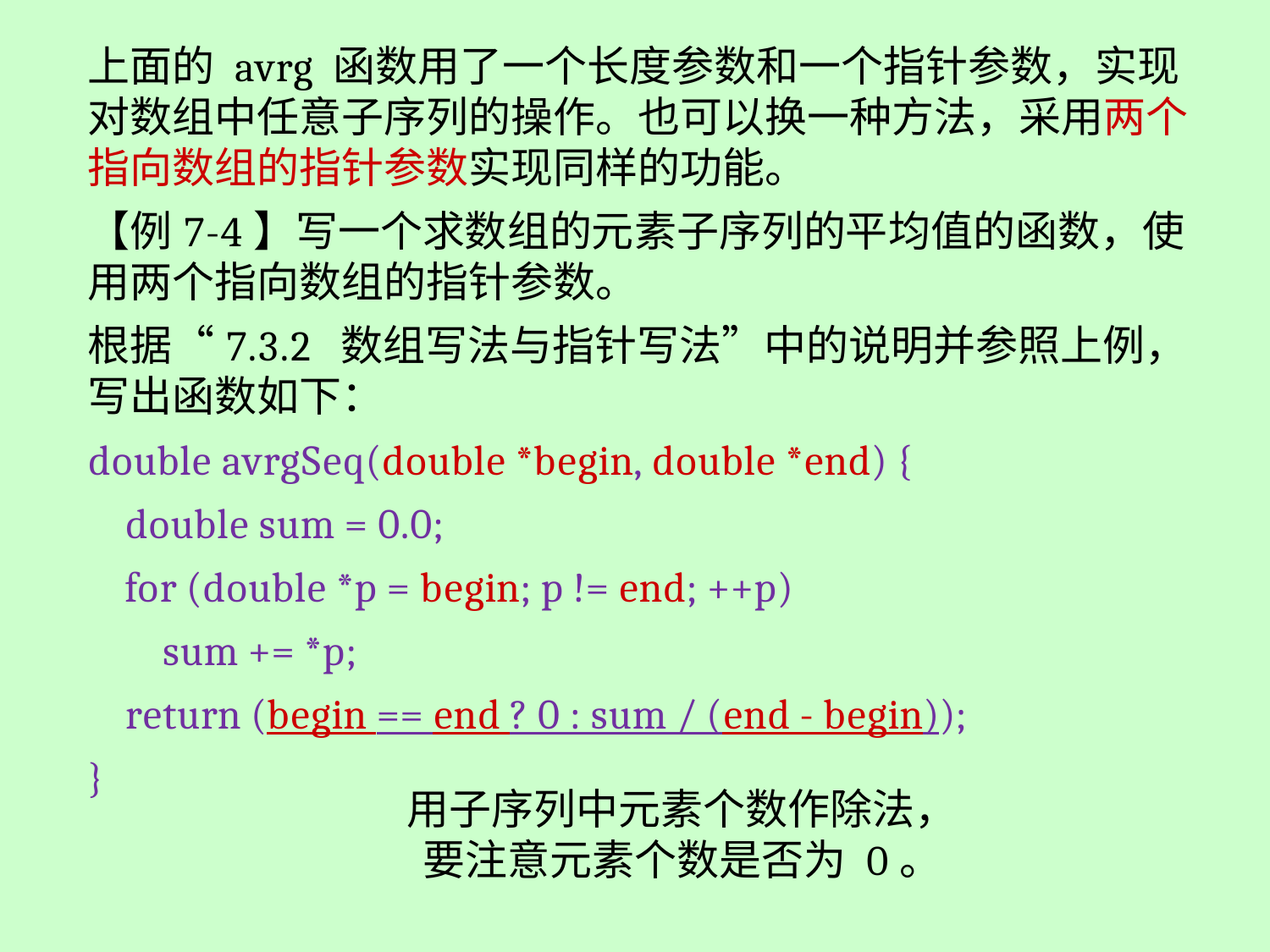

上面的 avrg 函数用了一个长度参数和一个指针参数，实现对数组中任意子序列的操作。也可以换一种方法，采用两个指向数组的指针参数实现同样的功能。
【例7-4】写一个求数组的元素子序列的平均值的函数，使用两个指向数组的指针参数。
根据“7.3.2  数组写法与指针写法”中的说明并参照上例，写出函数如下：
double avrgSeq(double *begin, double *end) {
    double sum = 0.0;
    for (double *p = begin; p != end; ++p)
        sum += *p;
    return (begin == end ? 0 : sum / (end - begin));
}

用子序列中元素个数作除法，要注意元素个数是否为 0。
56